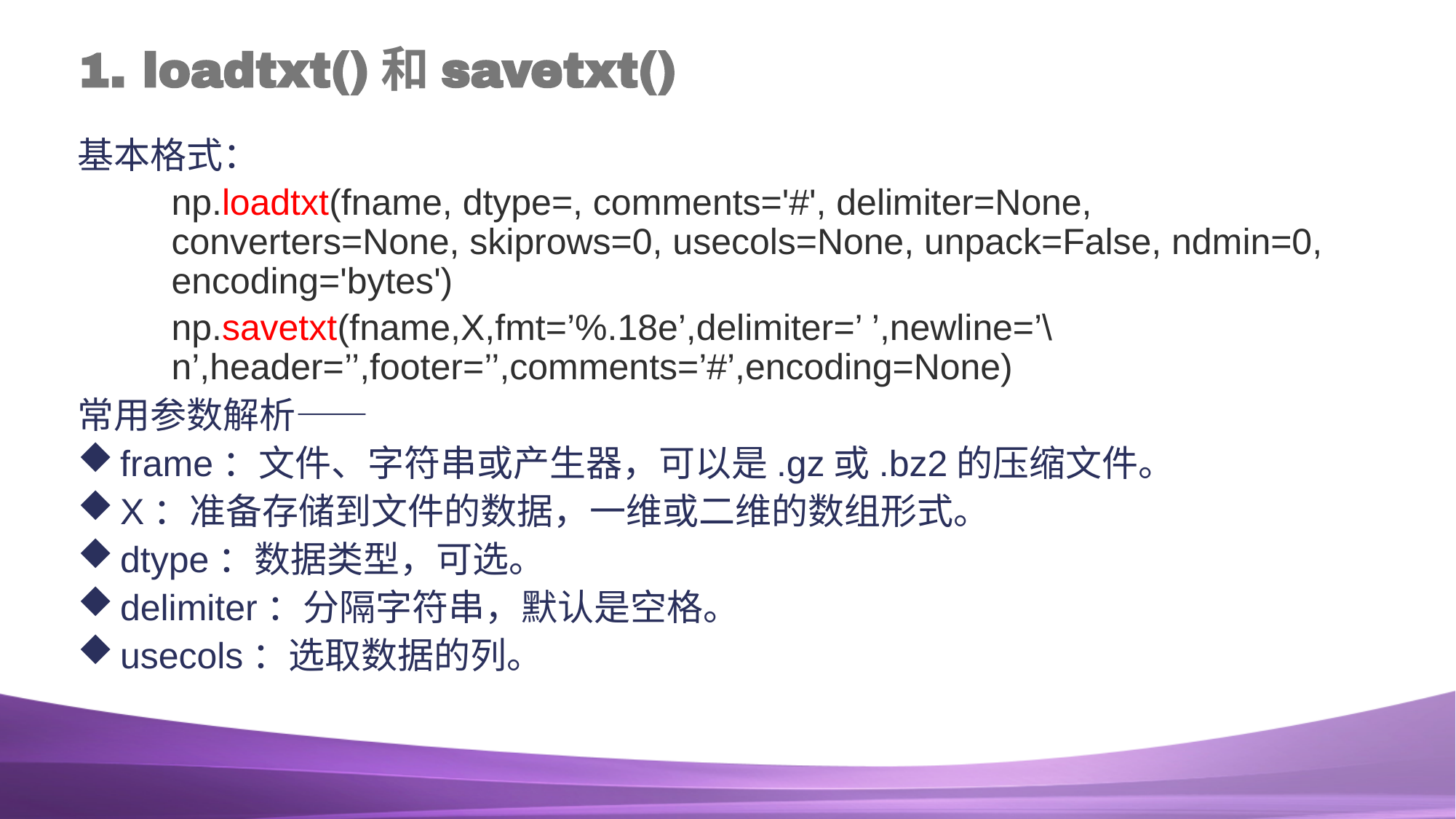

# 1. loadtxt()和savetxt()
基本格式：
np.loadtxt(fname, dtype=, comments='#', delimiter=None, converters=None, skiprows=0, usecols=None, unpack=False, ndmin=0, encoding='bytes')
np.savetxt(fname,X,fmt=’%.18e’,delimiter=’ ’,newline=’\n’,header=’’,footer=’’,comments=’#’,encoding=None)
常用参数解析——
frame：文件、字符串或产生器，可以是.gz或.bz2的压缩文件。
X：准备存储到文件的数据，一维或二维的数组形式。
dtype：数据类型，可选。
delimiter：分隔字符串，默认是空格。
usecols：选取数据的列。